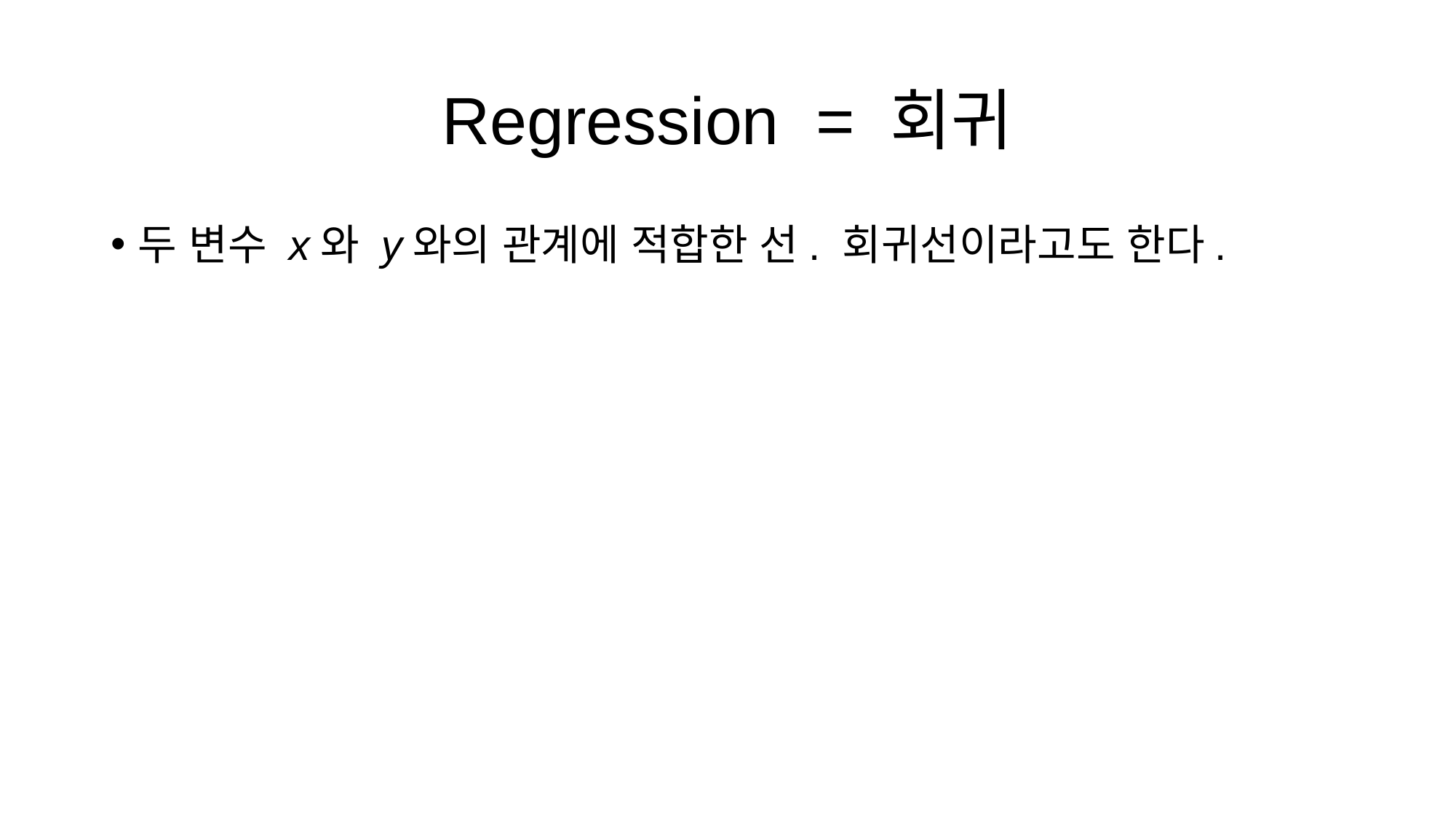

# Regression  = 회귀
두 변수 x와 y와의 관계에 적합한 선. 회귀선이라고도 한다.